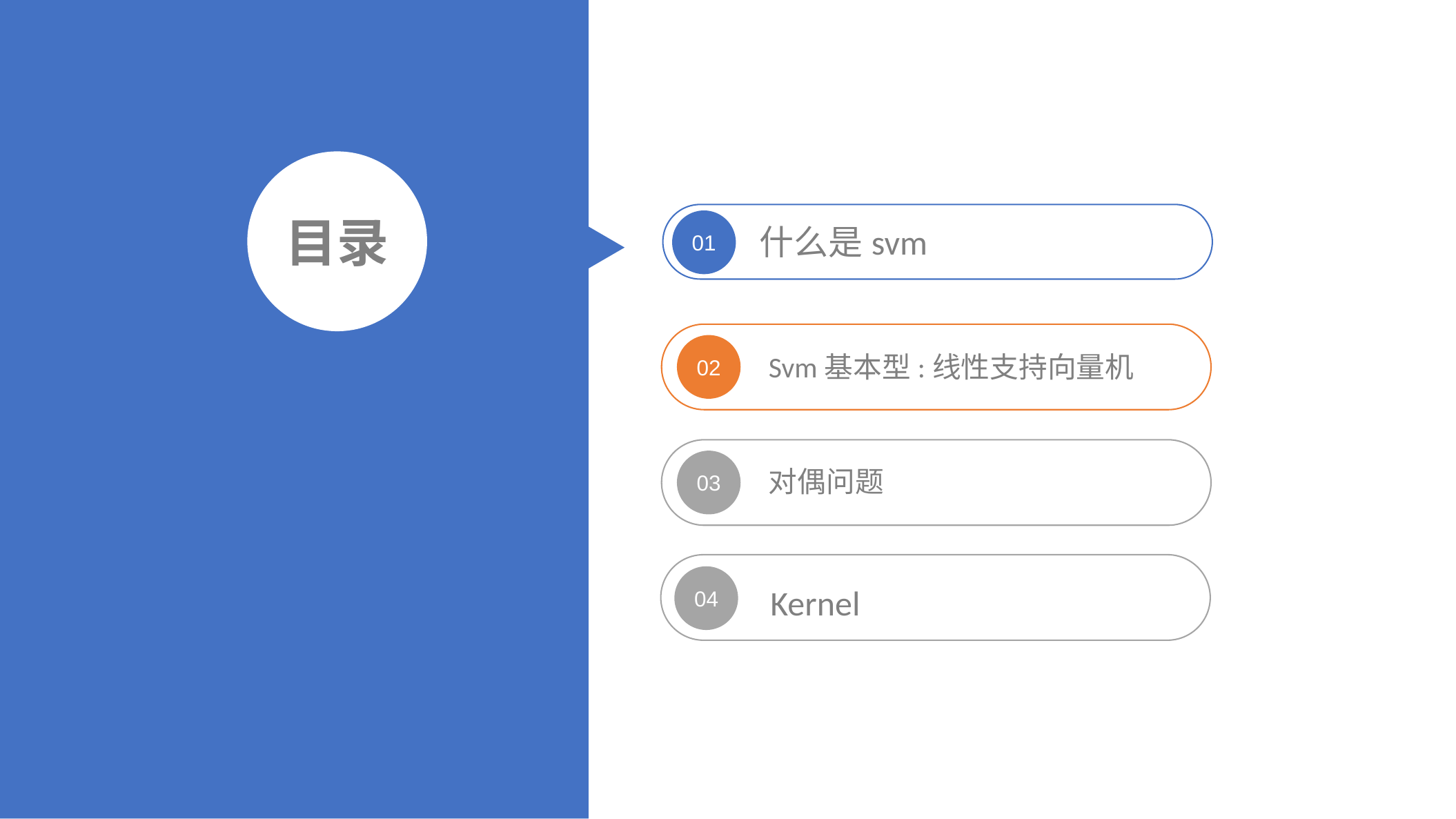

目录

01
什么是svm

02
Svm基本型:线性支持向量机

03
对偶问题

04
Kernel